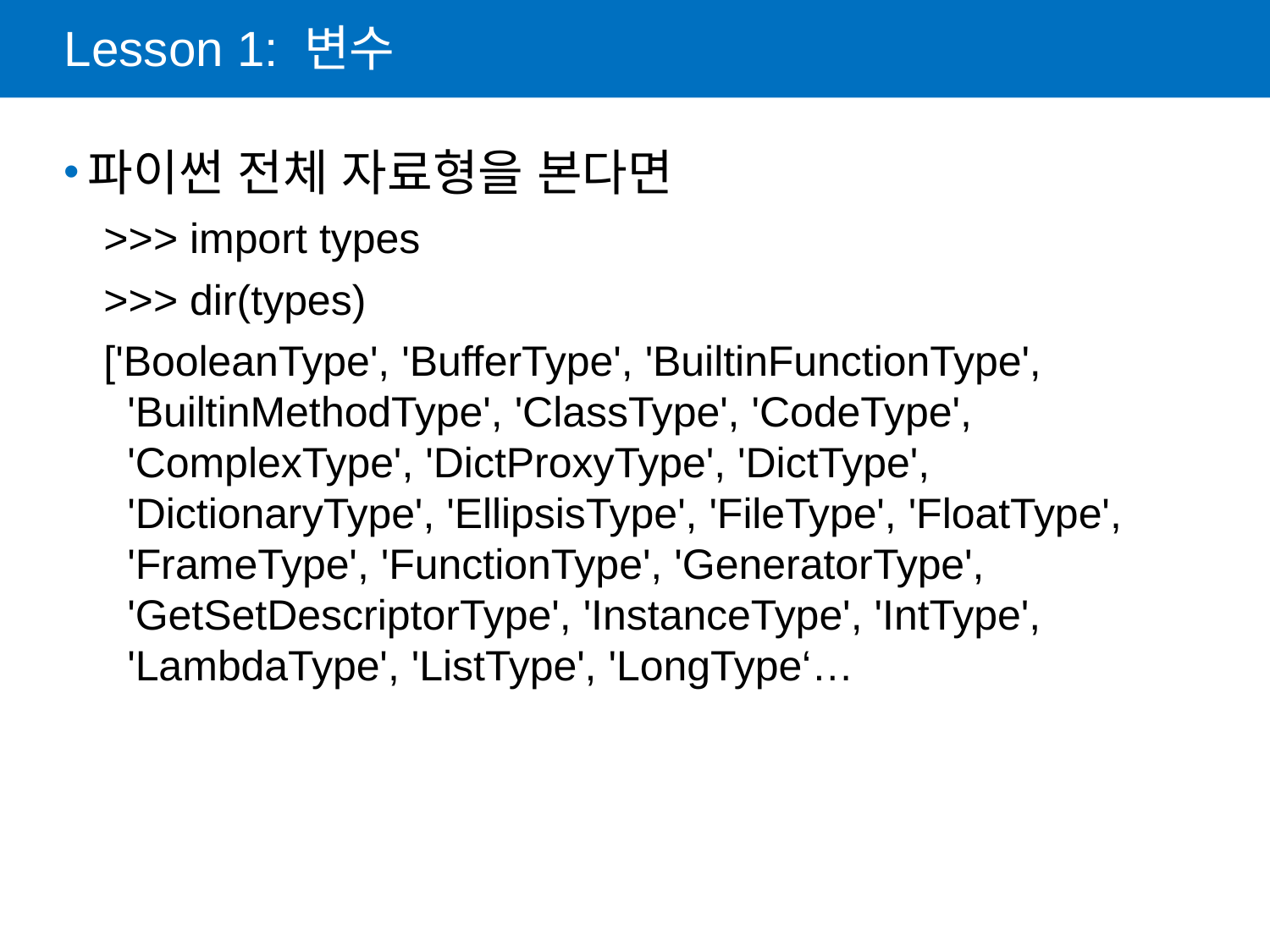

# Lesson 1: 변수
파이썬 전체 자료형을 본다면
>>> import types
>>> dir(types)
['BooleanType', 'BufferType', 'BuiltinFunctionType', 'BuiltinMethodType', 'ClassType', 'CodeType', 'ComplexType', 'DictProxyType', 'DictType', 'DictionaryType', 'EllipsisType', 'FileType', 'FloatType', 'FrameType', 'FunctionType', 'GeneratorType', 'GetSetDescriptorType', 'InstanceType', 'IntType', 'LambdaType', 'ListType', 'LongType‘…